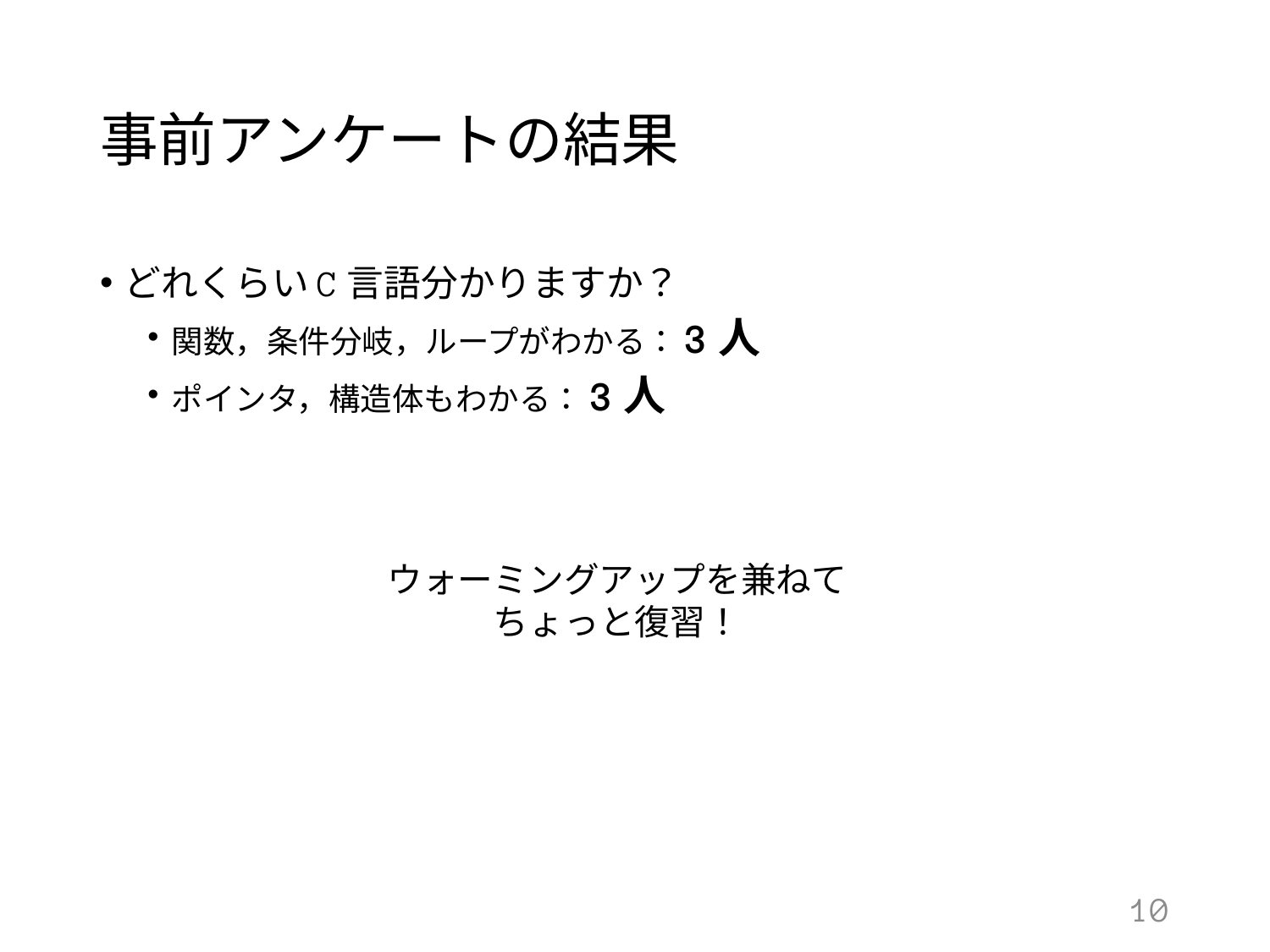

# 事前アンケートの結果
どれくらいC言語分かりますか？
関数，条件分岐，ループがわかる：3人
ポインタ，構造体もわかる：3人

ウォーミングアップを兼ねて
ちょっと復習！
10